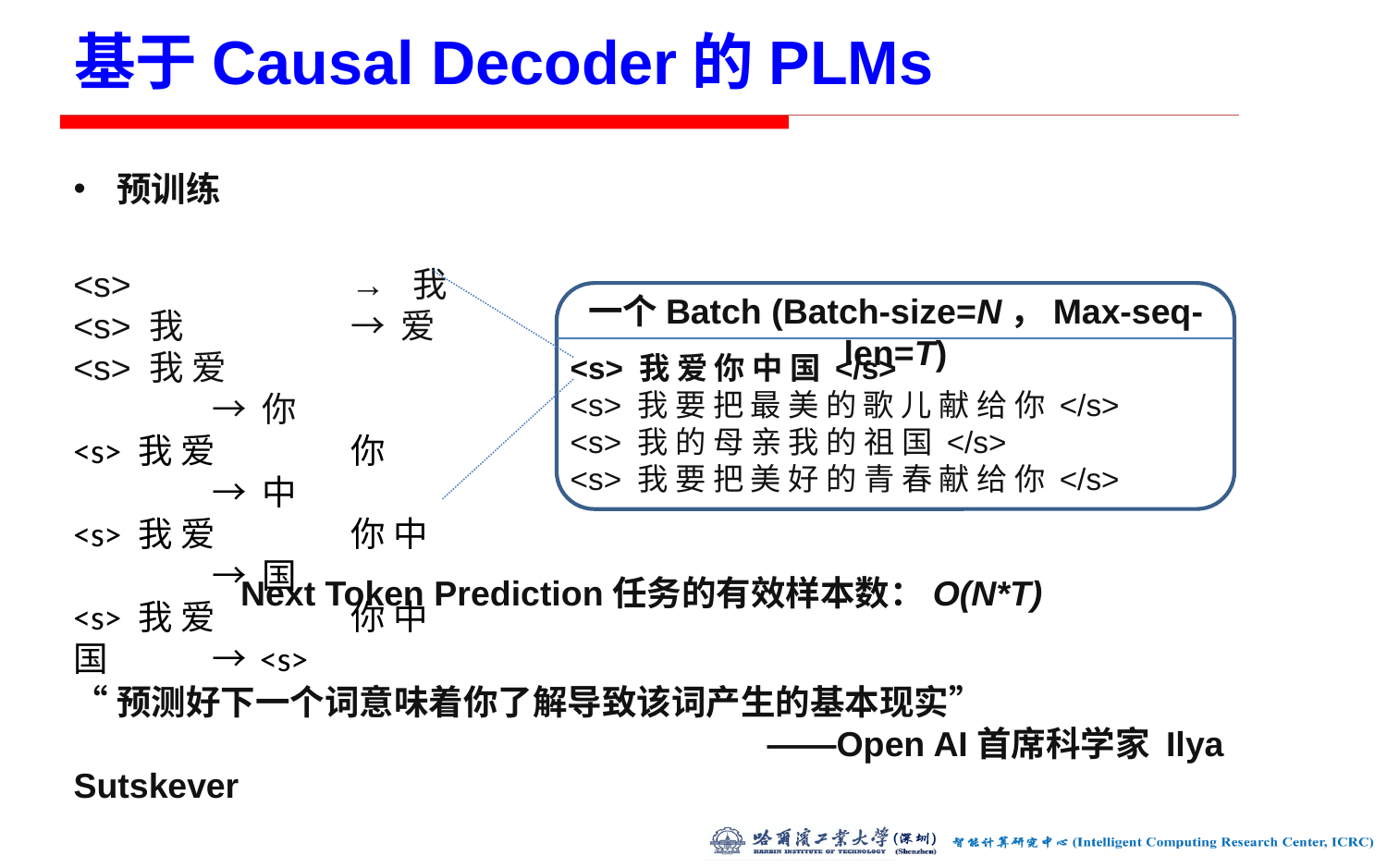

# 基于Causal Decoder的PLMs
预训练
<s>		→  我
<s> 我		→  爱
<s> 我 爱	 	→  你
<s> 我 爱	你	→  中
<s> 我 爱	你 中	→  国
<s> 我 爱	你 中 国	→  <s>
一个Batch (Batch-size=N，Max-seq-len=T)

<s> 我 爱 你 中 国 </s>
<s> 我 要 把 最 美 的 歌 儿 献 给 你 </s>
<s> 我 的 母 亲 我 的 祖 国 </s>
<s> 我 要 把 美 好 的 青 春 献 给 你 </s>
Next Token Prediction任务的有效样本数：O(N*T)
“预测好下一个词意味着你了解导致该词产生的基本现实”
					——Open AI首席科学家 Ilya Sutskever